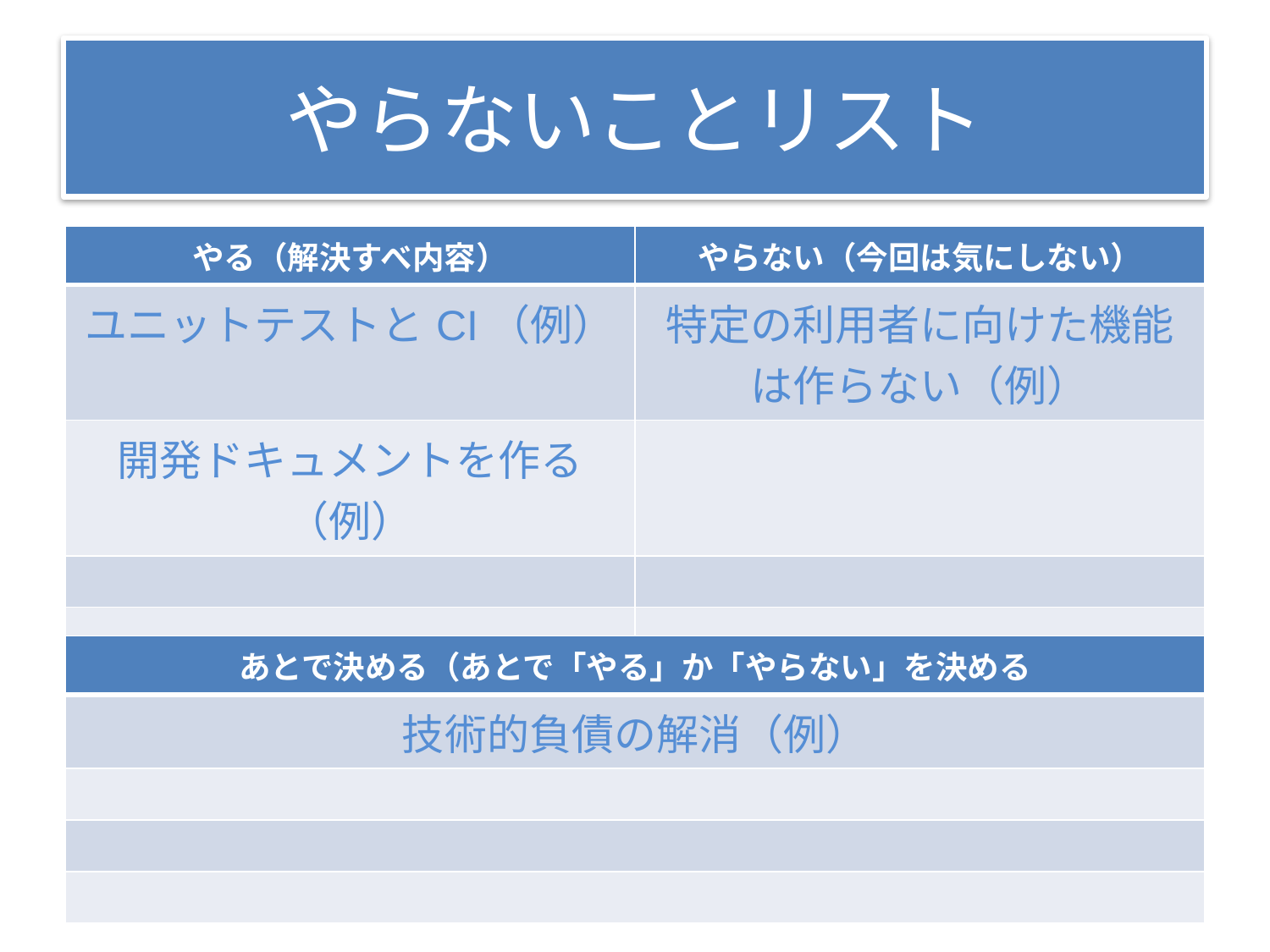

# やらないことリスト
| やる（解決すべ内容） | やらない（今回は気にしない） |
| --- | --- |
| ユニットテストとCI（例） | 特定の利用者に向けた機能は作らない（例） |
| 開発ドキュメントを作る（例） |  |
|  |  |
|  |  |
|  |  |
|  |  |
|  |  |
| あとで決める（あとで「やる」か「やらない」を決める |
| --- |
| 技術的負債の解消（例） |
|  |
|  |
|  |